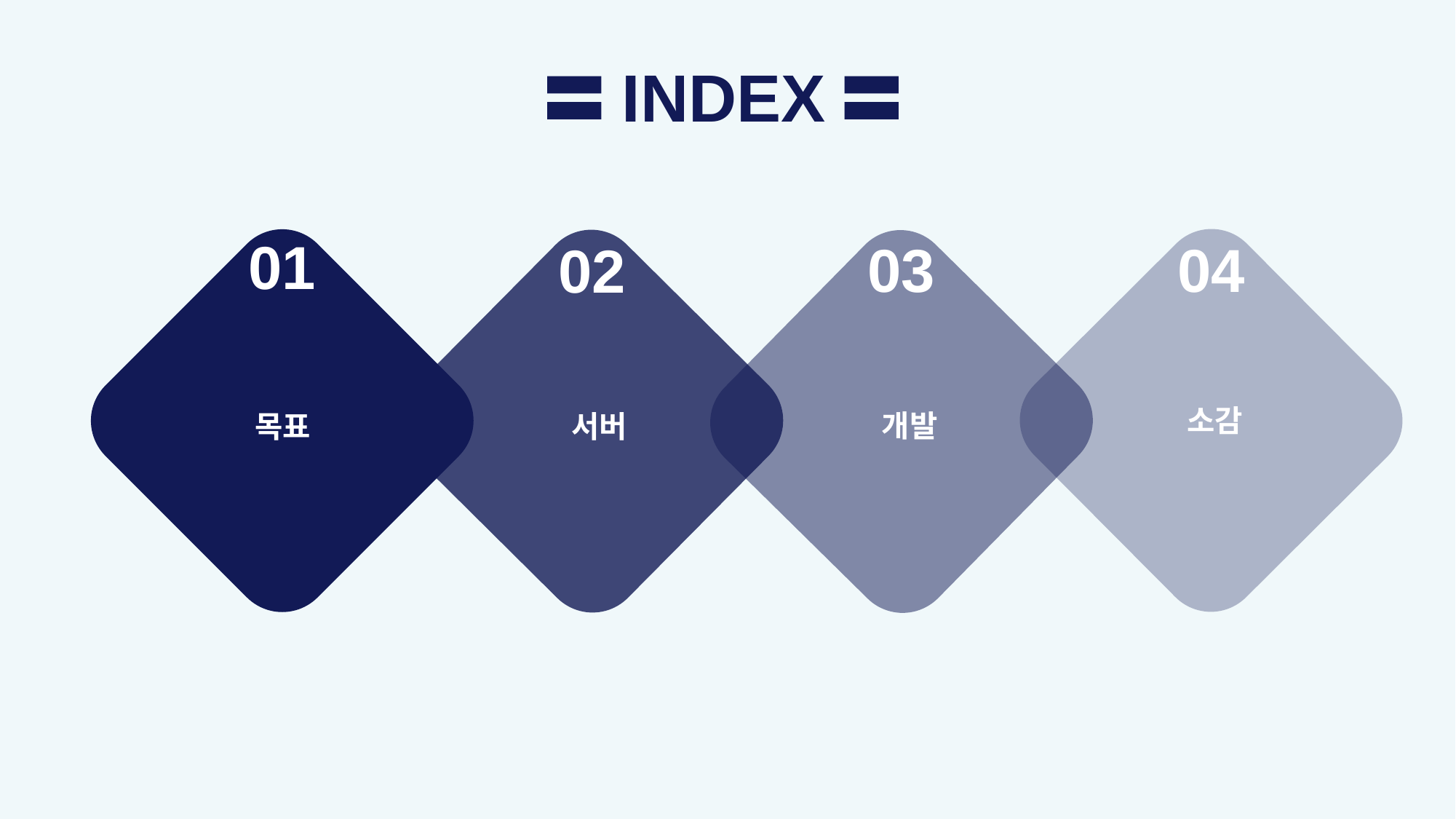

# INDEX
01
03
04
02

소감

   개발
    목표
    서버